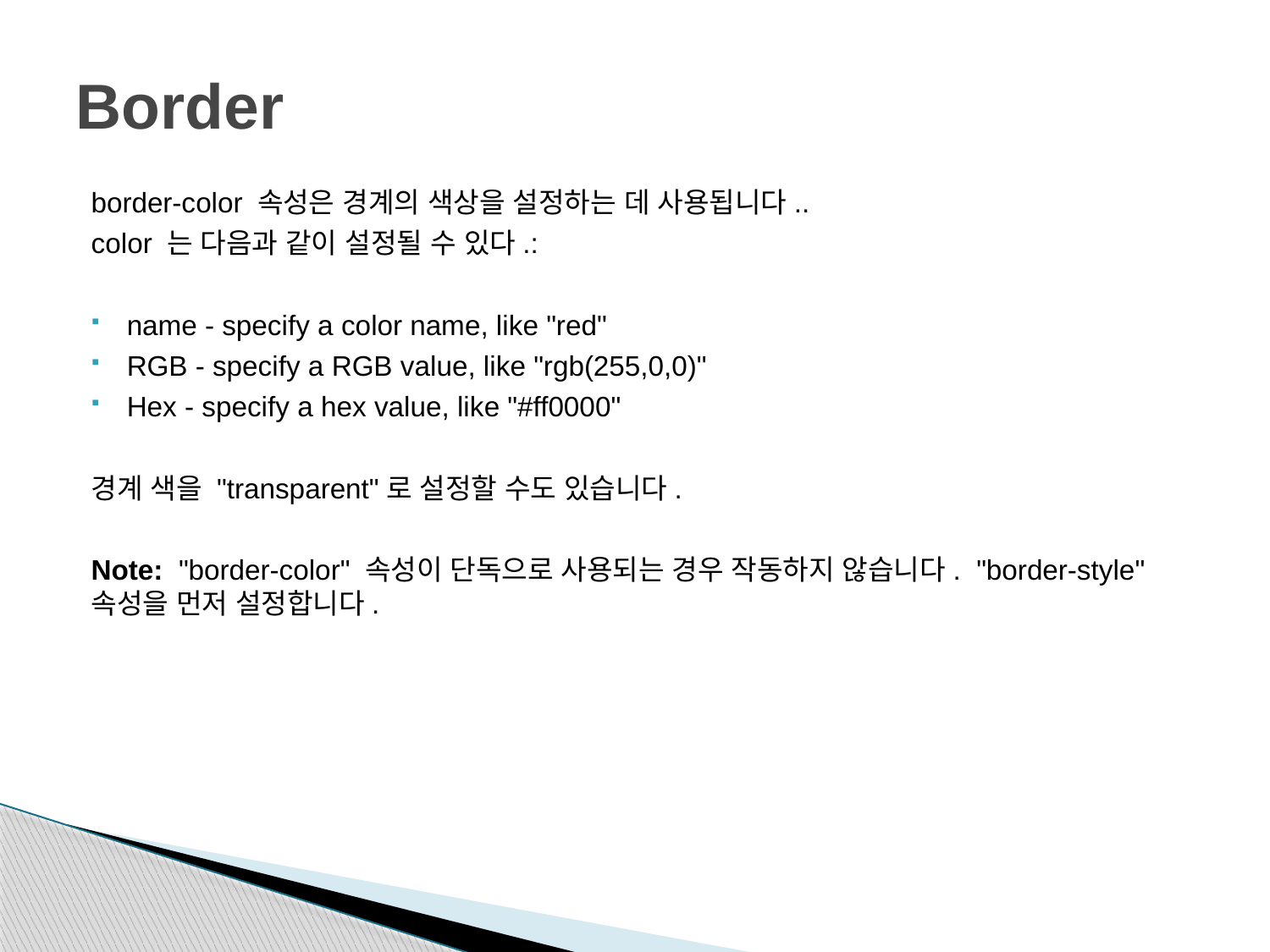

# Border
border-color 속성은 경계의 색상을 설정하는 데 사용됩니다..
color 는 다음과 같이 설정될 수 있다.:

name - specify a color name, like "red"
RGB - specify a RGB value, like "rgb(255,0,0)"
Hex - specify a hex value, like "#ff0000"

경계 색을 "transparent"로 설정할 수도 있습니다.

Note:  "border-color" 속성이 단독으로 사용되는 경우 작동하지 않습니다.  "border-style" 속성을 먼저 설정합니다.